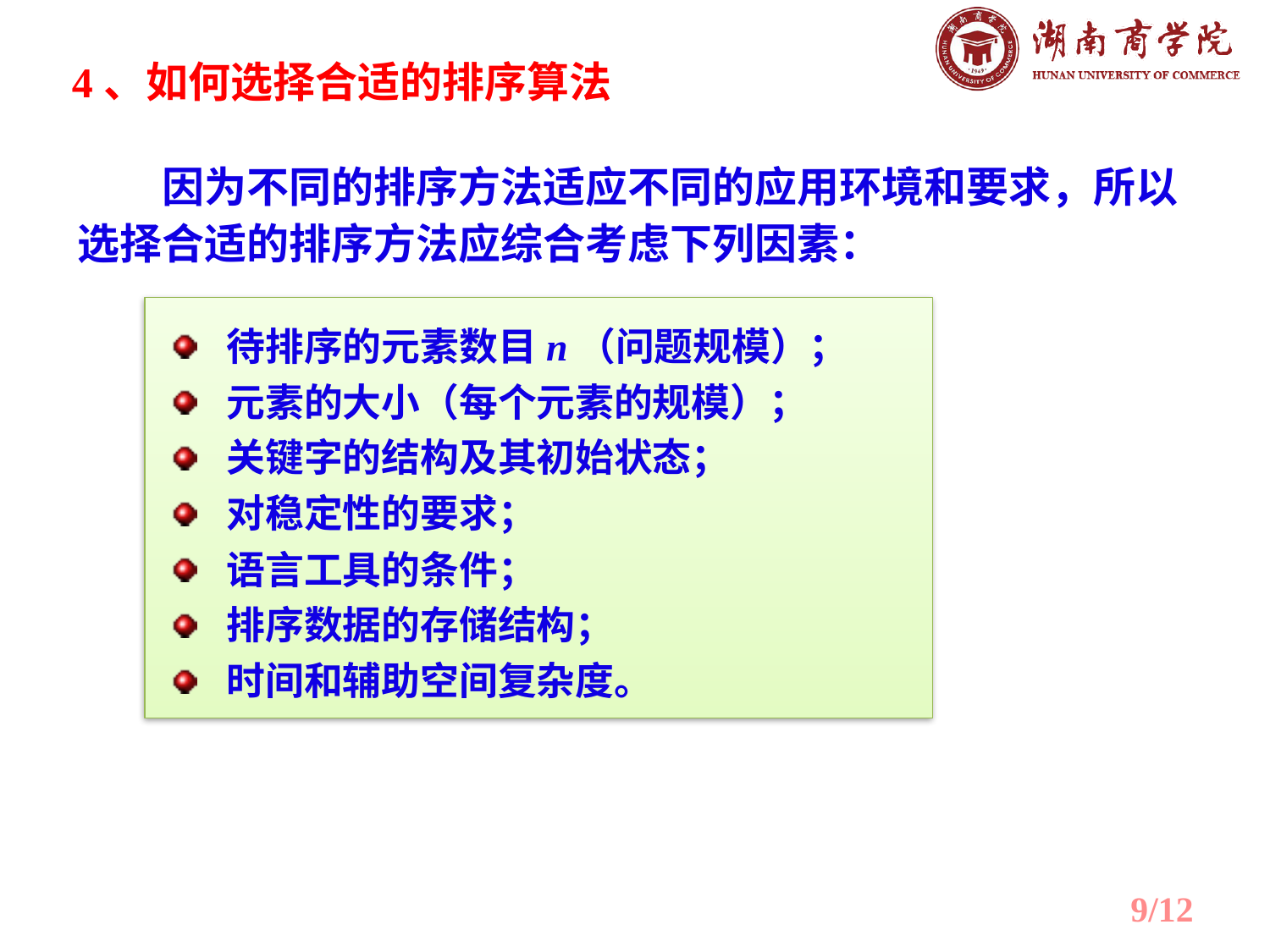

4、如何选择合适的排序算法
　　因为不同的排序方法适应不同的应用环境和要求，所以选择合适的排序方法应综合考虑下列因素：
  待排序的元素数目n（问题规模）；
  元素的大小（每个元素的规模）；
  关键字的结构及其初始状态；
  对稳定性的要求；
  语言工具的条件；
  排序数据的存储结构；
  时间和辅助空间复杂度。
9/12